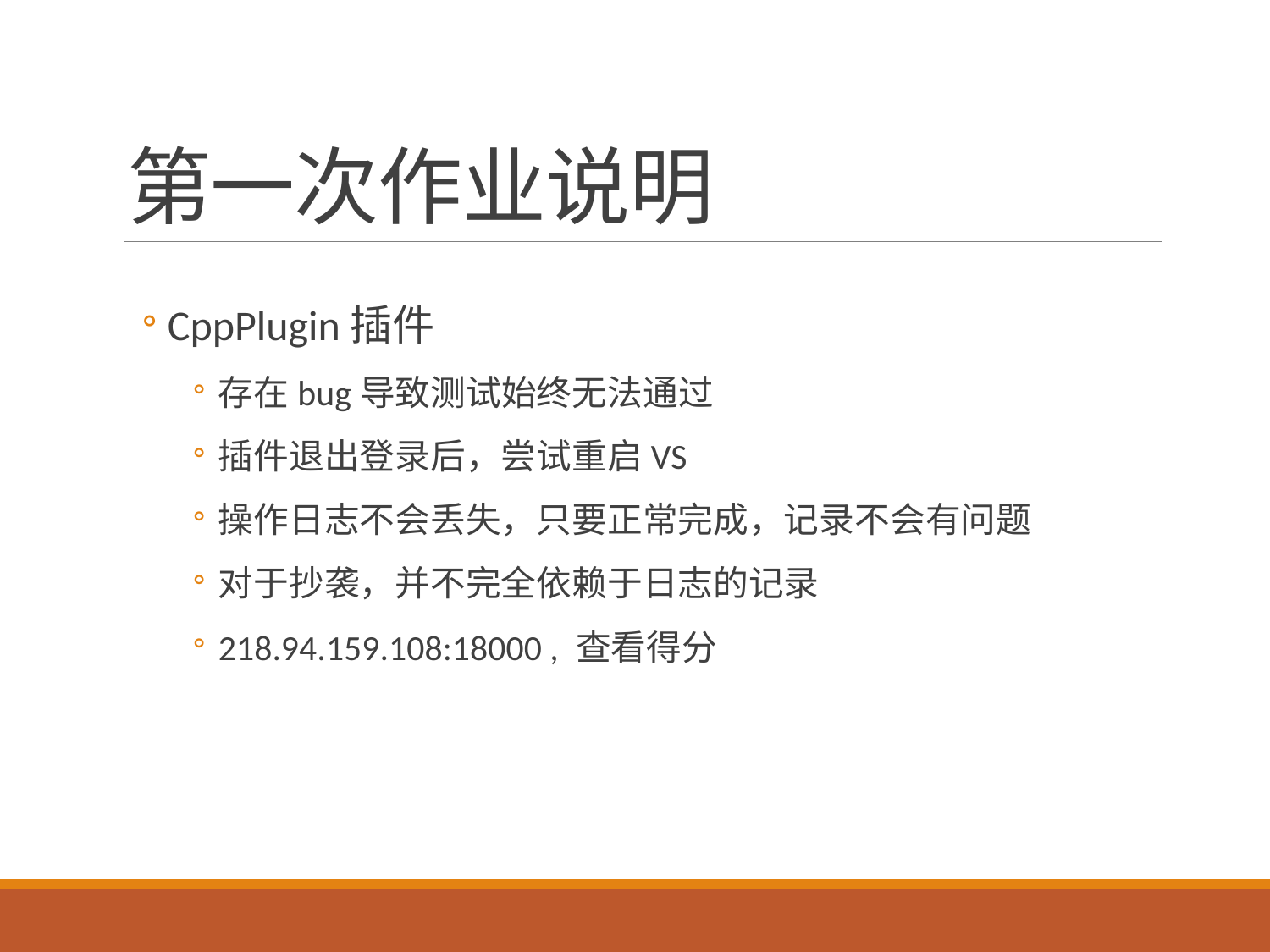

# 第一次作业说明
CppPlugin插件
存在bug导致测试始终无法通过
插件退出登录后，尝试重启VS
操作日志不会丢失，只要正常完成，记录不会有问题
对于抄袭，并不完全依赖于日志的记录
218.94.159.108:18000 , 查看得分